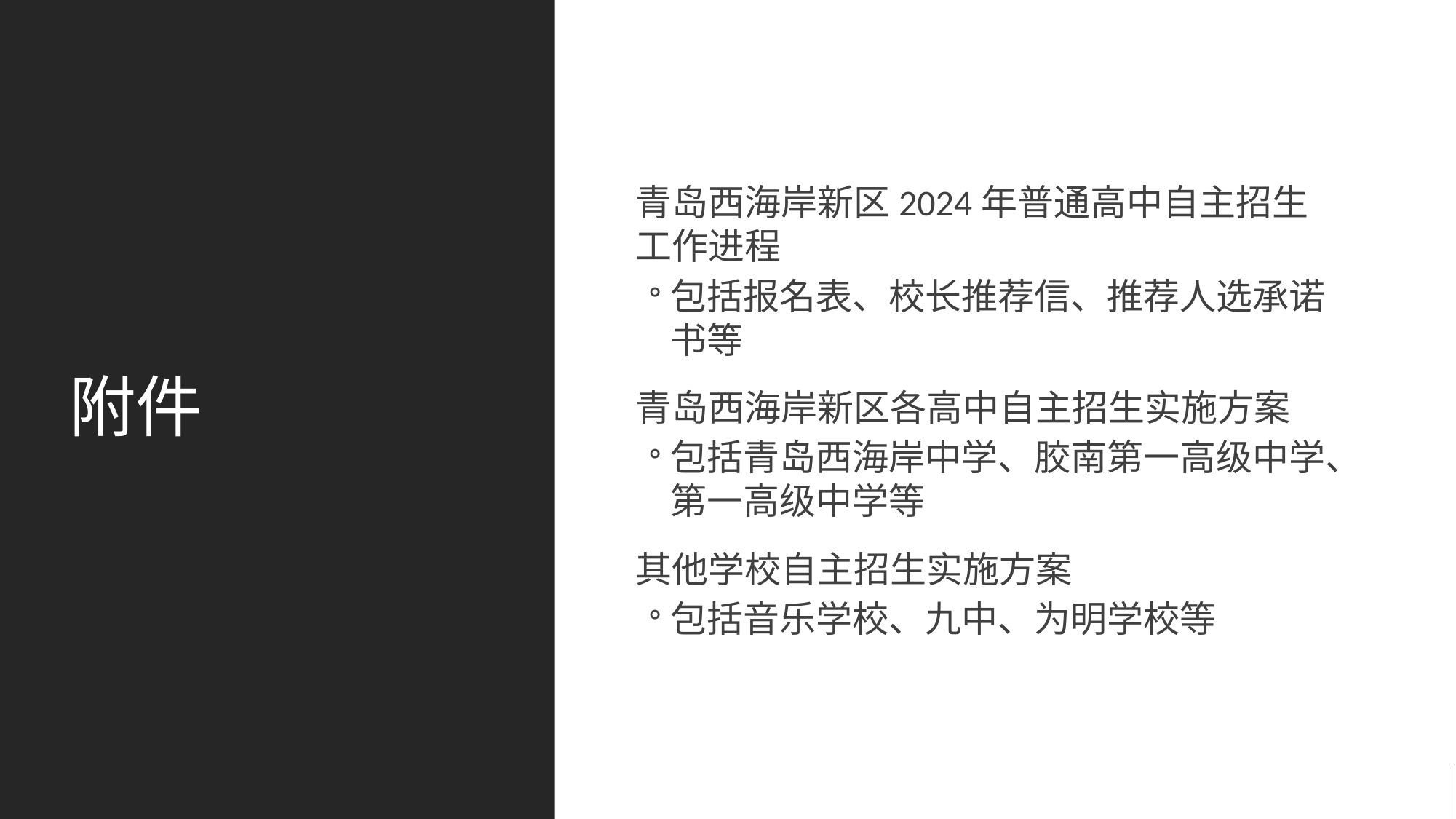

# 附件
青岛西海岸新区2024年普通高中自主招生工作进程
包括报名表、校长推荐信、推荐人选承诺书等
青岛西海岸新区各高中自主招生实施方案
包括青岛西海岸中学、胶南第一高级中学、第一高级中学等
其他学校自主招生实施方案
包括音乐学校、九中、为明学校等